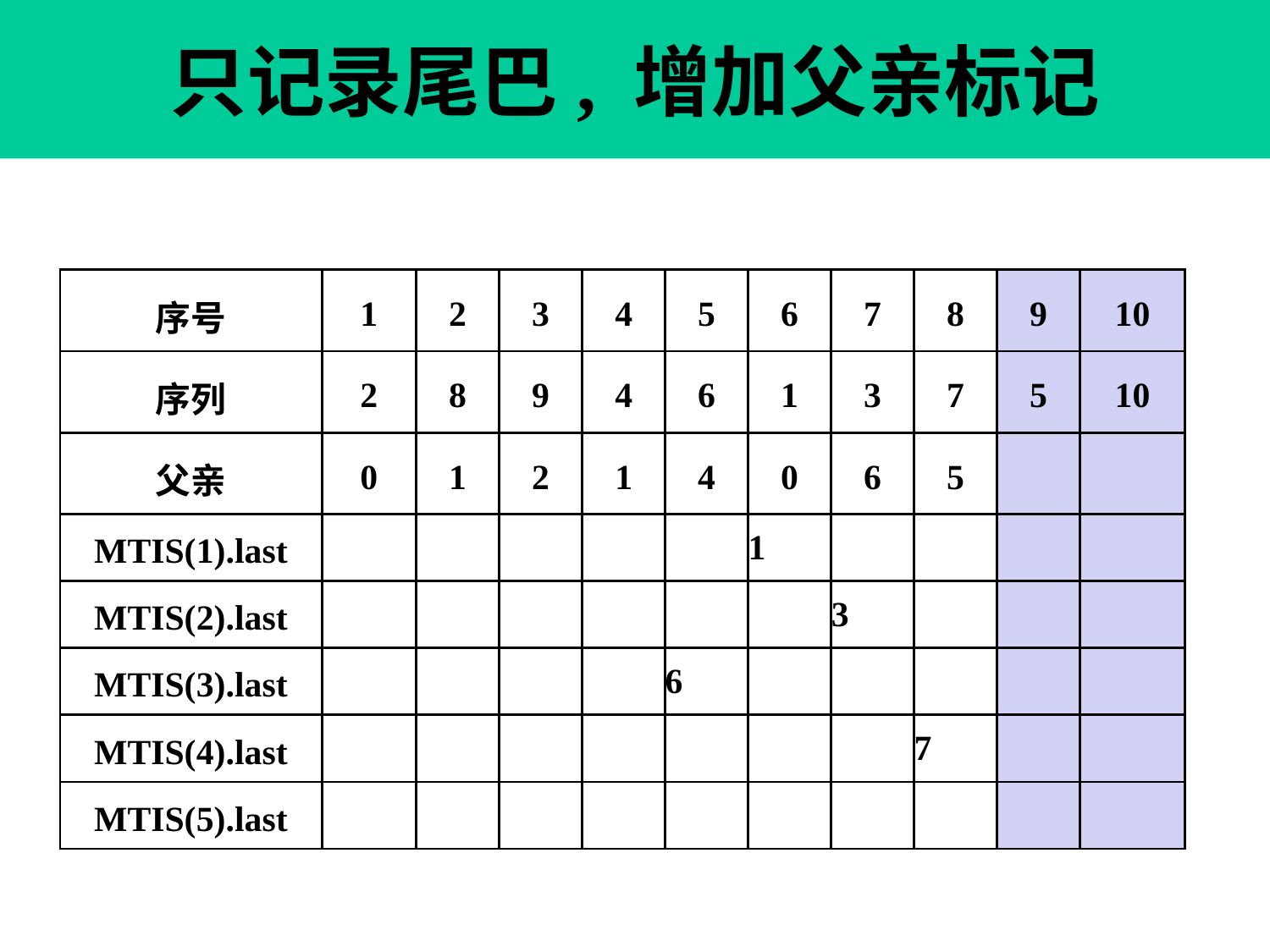

# 只记录尾巴, 增加父亲标记
| 序号 | 1 | 2 | 3 | 4 | 5 | 6 | 7 | 8 | 9 | 10 |
| --- | --- | --- | --- | --- | --- | --- | --- | --- | --- | --- |
| 序列 | 2 | 8 | 9 | 4 | 6 | 1 | 3 | 7 | 5 | 10 |
| 父亲 | 0 | 1 | 2 | 1 | 4 | 0 | 6 | 5 |  |  |
| MTIS(1).last |  |  |  |  |  | 1 |  |  |  |  |
| MTIS(2).last |  |  |  |  |  |  | 3 |  |  |  |
| MTIS(3).last |  |  |  |  | 6 |  |  |  |  |  |
| MTIS(4).last |  |  |  |  |  |  |  | 7 |  |  |
| MTIS(5).last |  |  |  |  |  |  |  |  |  |  |